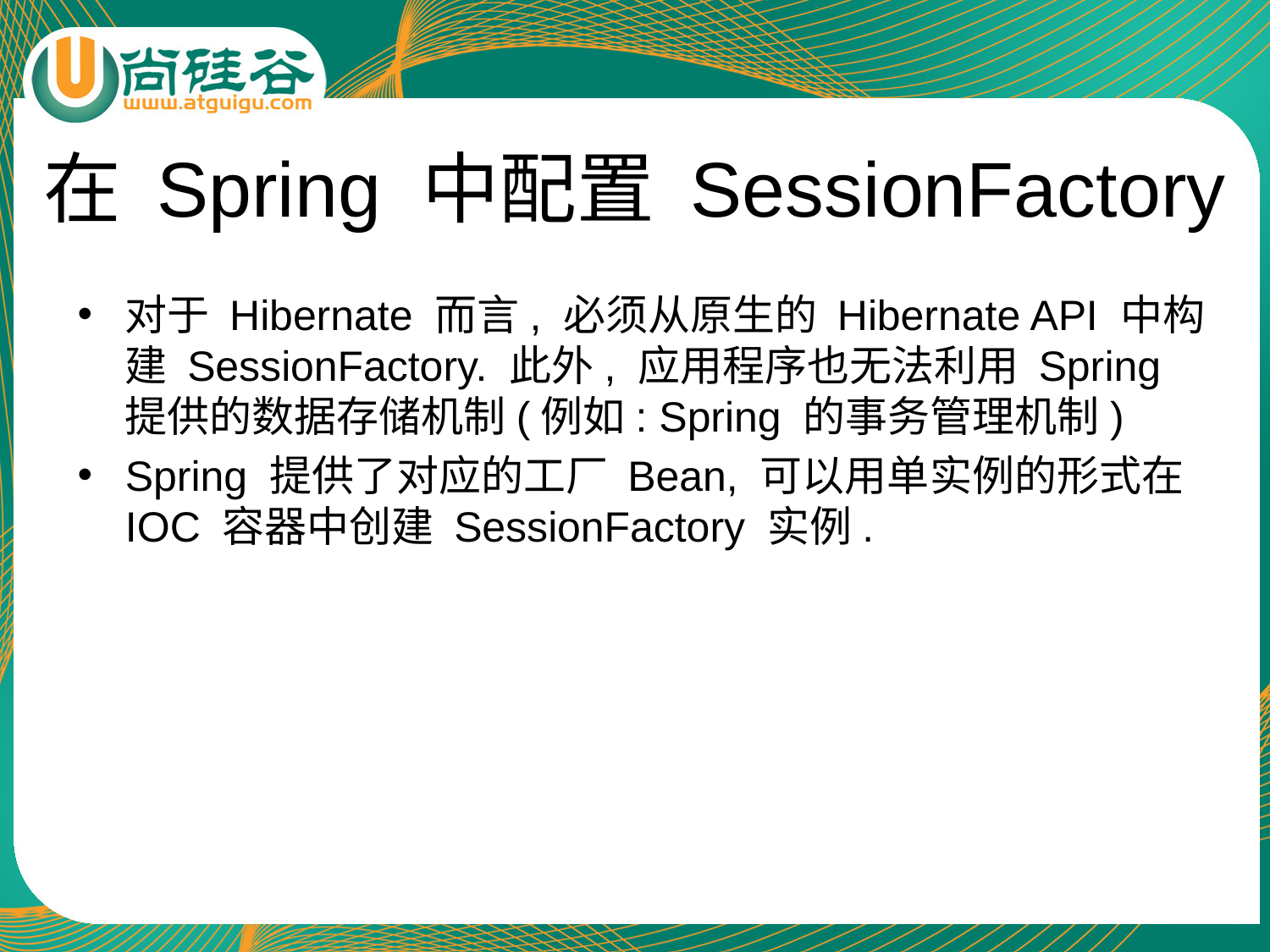

# 在 Spring 中配置 SessionFactory
对于 Hibernate 而言, 必须从原生的 Hibernate API 中构建 SessionFactory. 此外, 应用程序也无法利用 Spring 提供的数据存储机制(例如: Spring 的事务管理机制)
Spring 提供了对应的工厂 Bean, 可以用单实例的形式在 IOC 容器中创建 SessionFactory 实例.